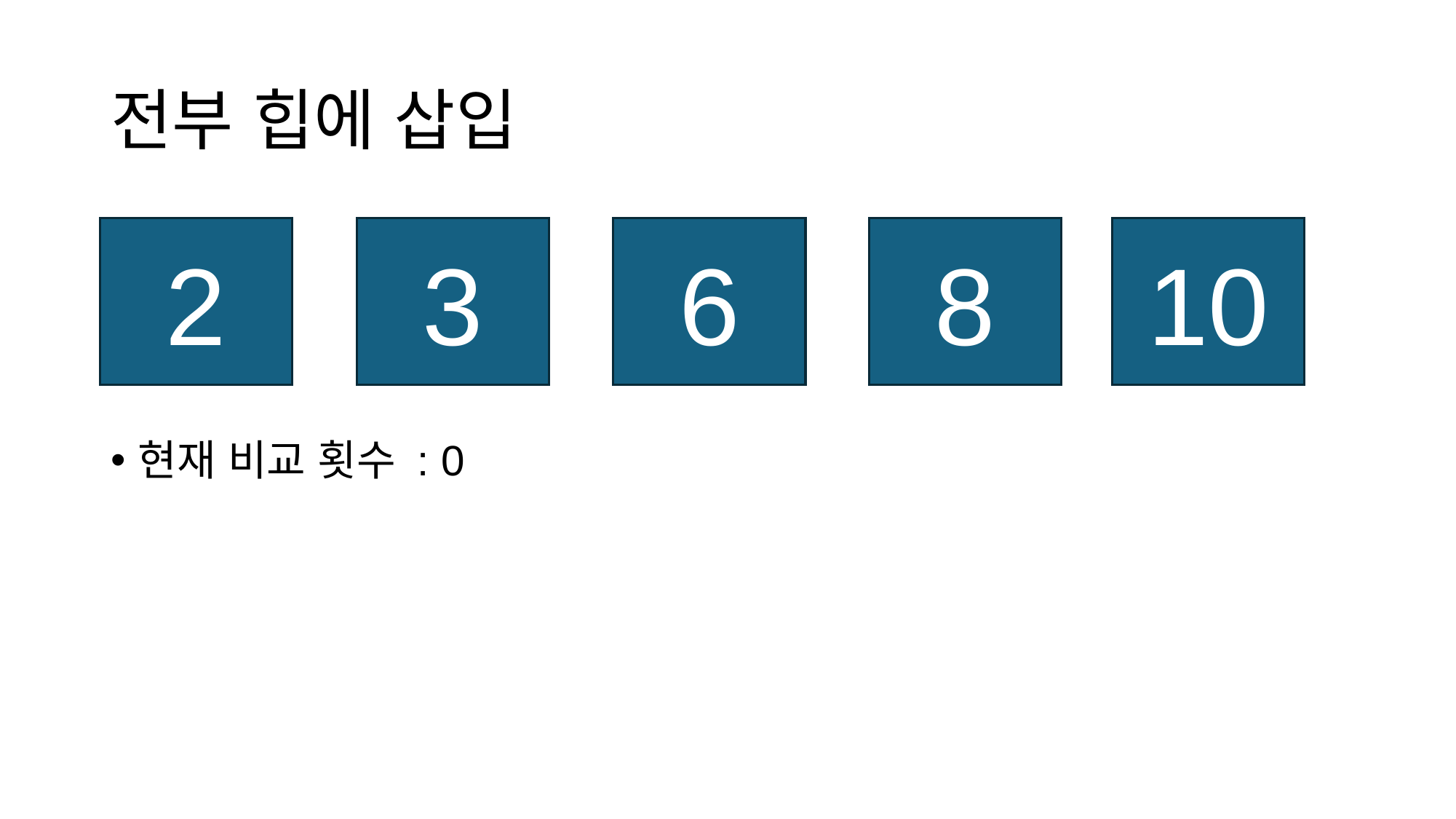

# 전부 힙에 삽입
2
3
6
8
10
현재 비교 횟수 : 0